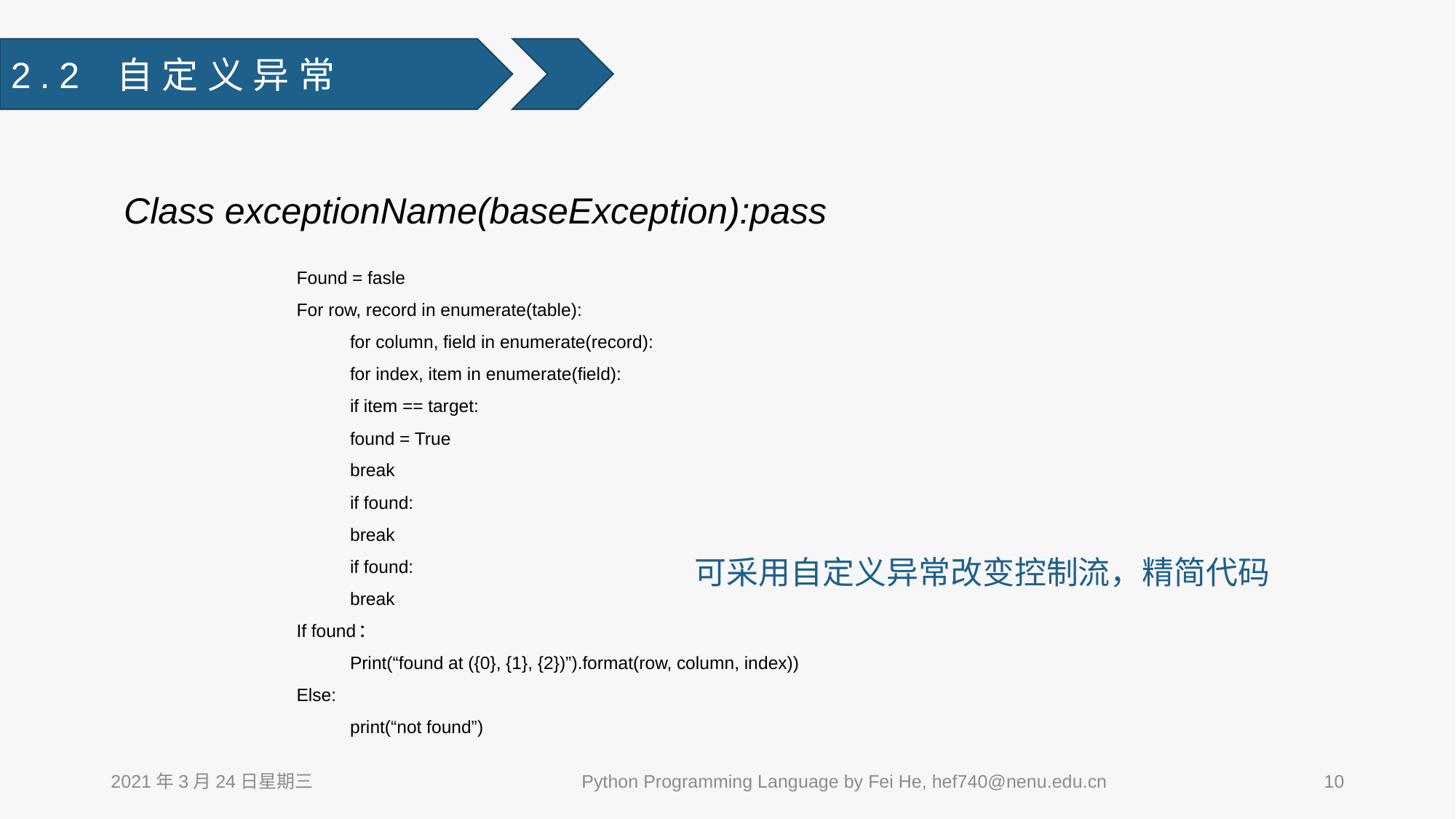

2.2 自定义异常

Class exceptionName(baseException):pass

Found = fasle
For row, record in enumerate(table):
	for column, field in enumerate(record):
		for index, item in enumerate(field):
			if item == target:
				found = True
				break
		if found:
			break
	if found:
		break
If found：
	Print(“found at ({0}, {1}, {2})”).format(row, column, index))
Else:
	print(“not found”)

可采用自定义异常改变控制流，精简代码

2021年3月24日星期三
Python Programming Language by Fei He, hef740@nenu.edu.cn
10